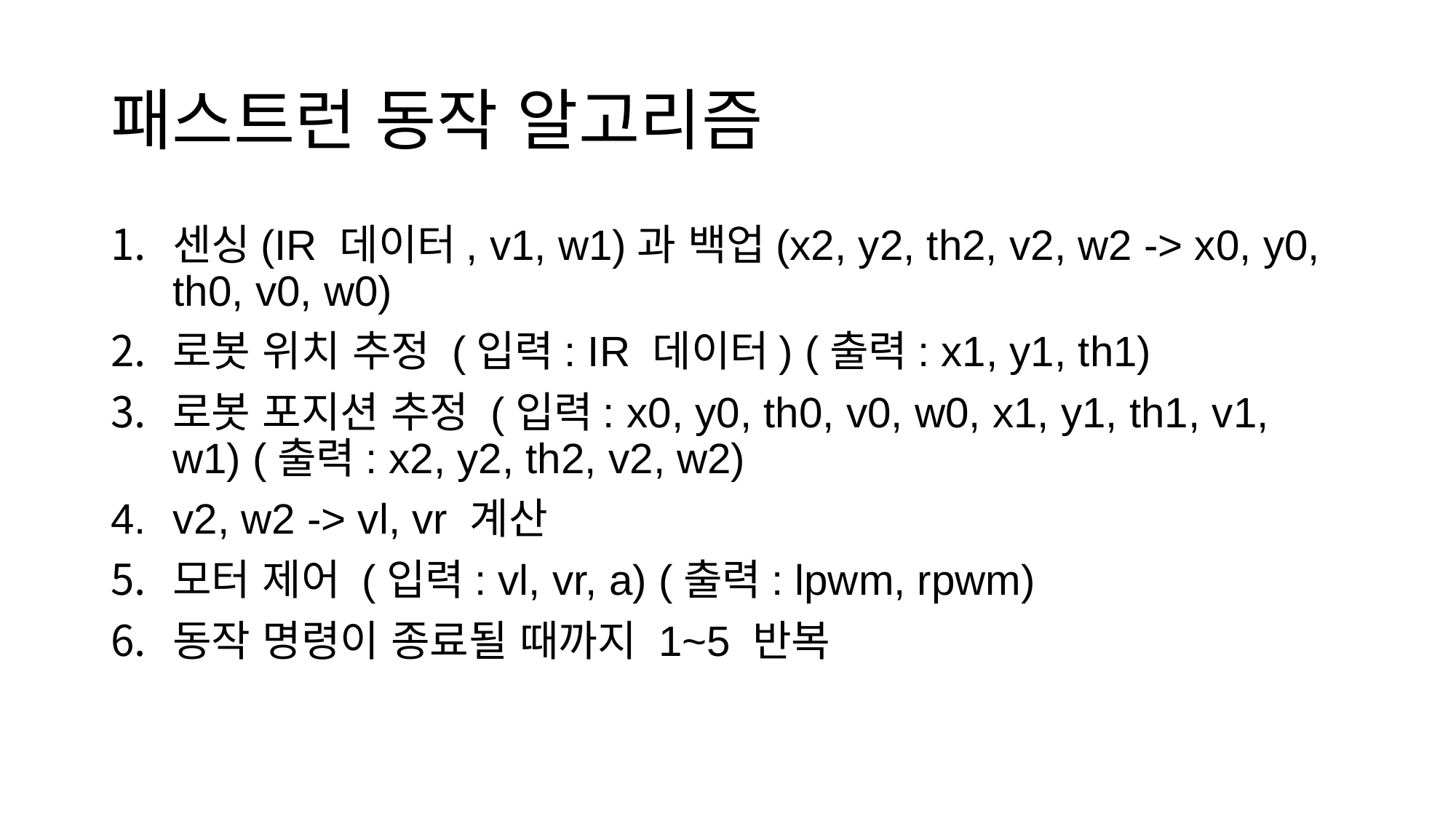

# 패스트런 동작 알고리즘
센싱(IR 데이터, v1, w1)과 백업(x2, y2, th2, v2, w2 -> x0, y0, th0, v0, w0)
로봇 위치 추정 (입력: IR 데이터) (출력: x1, y1, th1)
로봇 포지션 추정 (입력: x0, y0, th0, v0, w0, x1, y1, th1, v1, w1) (출력: x2, y2, th2, v2, w2)
v2, w2 -> vl, vr 계산
모터 제어 (입력: vl, vr, a) (출력: lpwm, rpwm)
동작 명령이 종료될 때까지 1~5 반복